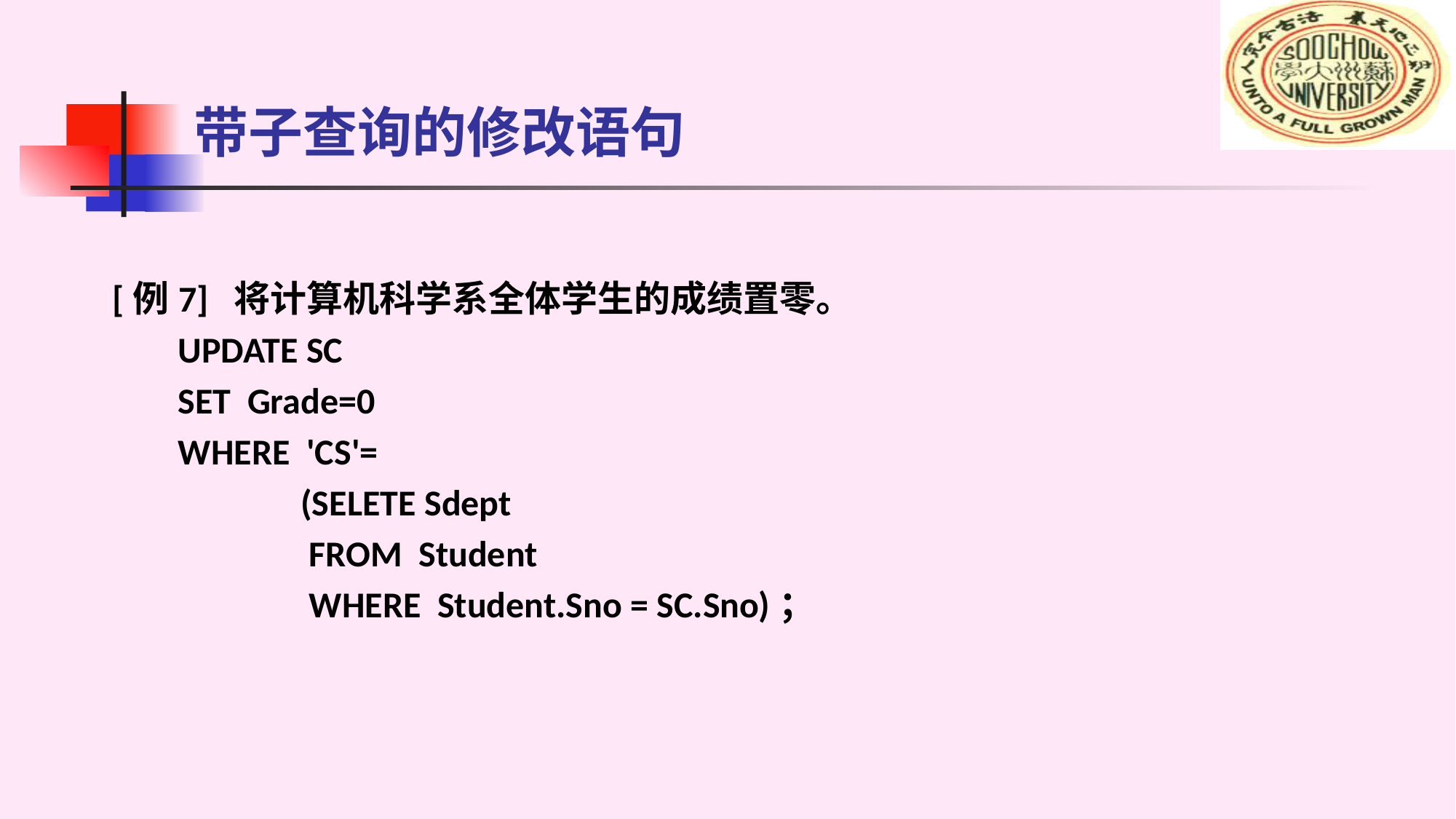

# 带子查询的修改语句

[例7]  将计算机科学系全体学生的成绩置零。
        UPDATE SC
        SET  Grade=0
        WHERE  'CS'=
                       (SELETE Sdept
                        FROM  Student
                        WHERE  Student.Sno = SC.Sno)；